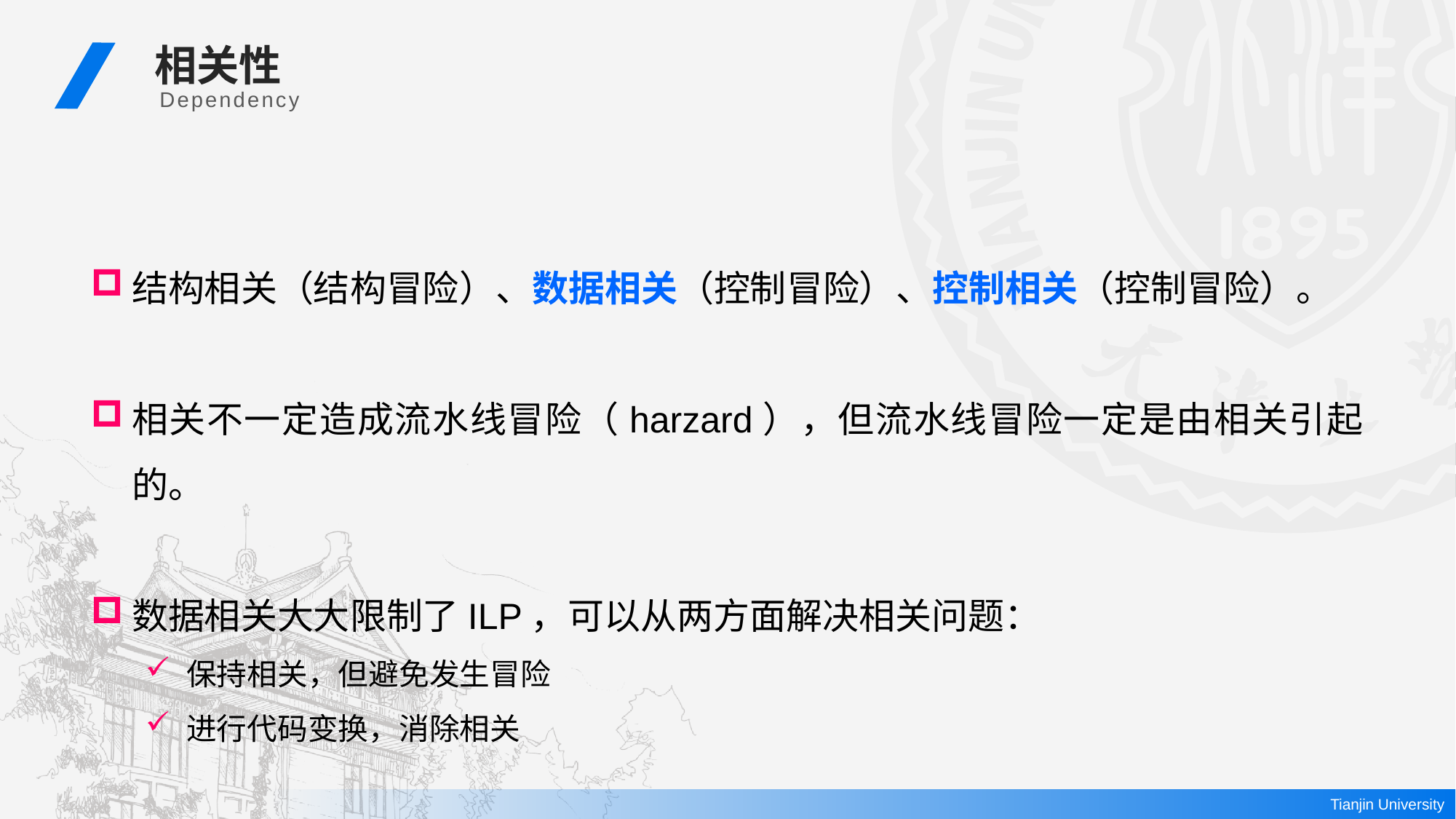

相关性
   Dependency
结构相关（结构冒险）、数据相关（控制冒险）、控制相关（控制冒险）。

相关不一定造成流水线冒险（harzard），但流水线冒险一定是由相关引起的。

数据相关大大限制了ILP，可以从两方面解决相关问题：
保持相关，但避免发生冒险
进行代码变换，消除相关